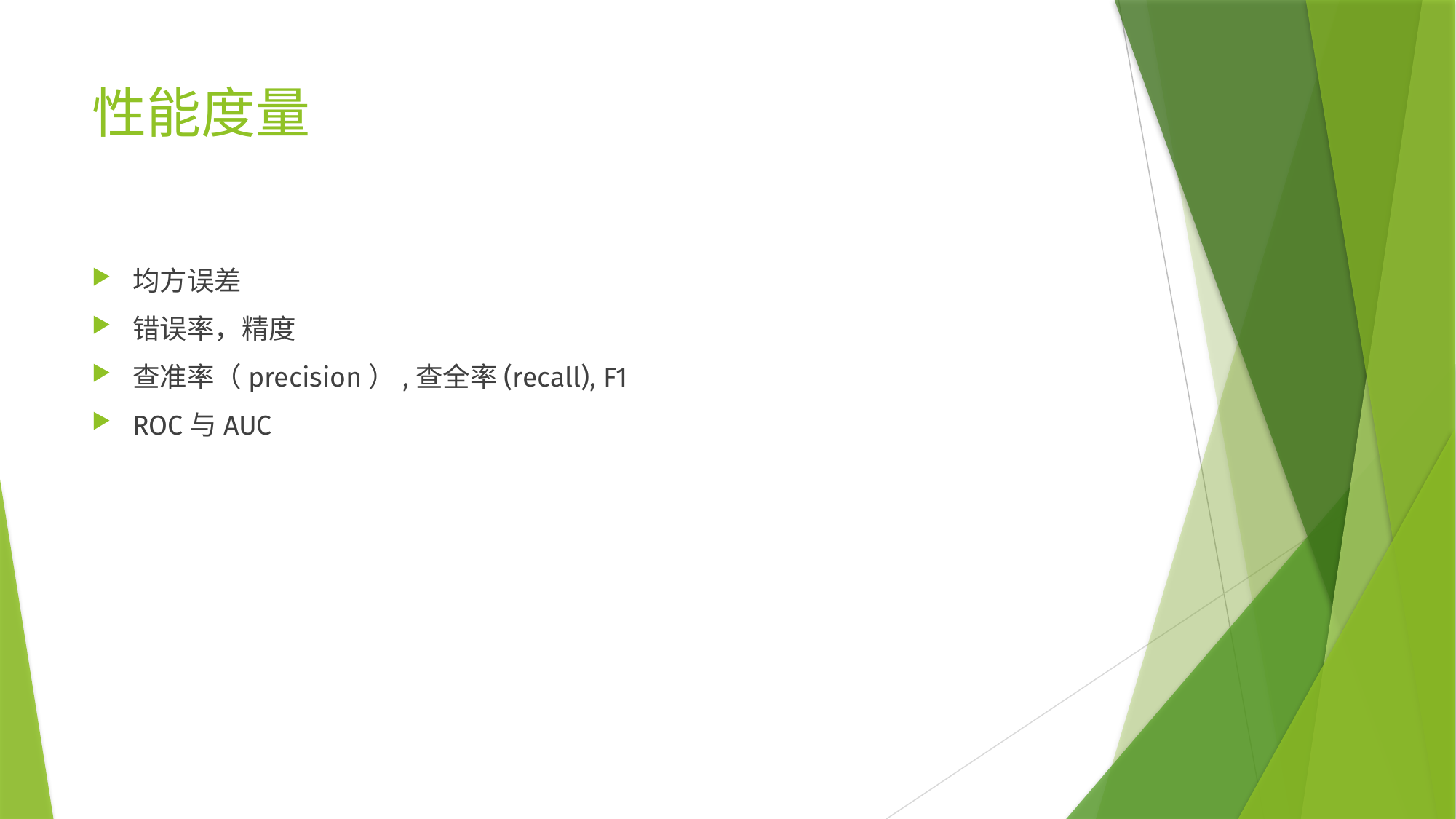

# 性能度量
均方误差
错误率，精度
查准率（precision）,查全率(recall), F1
ROC与AUC